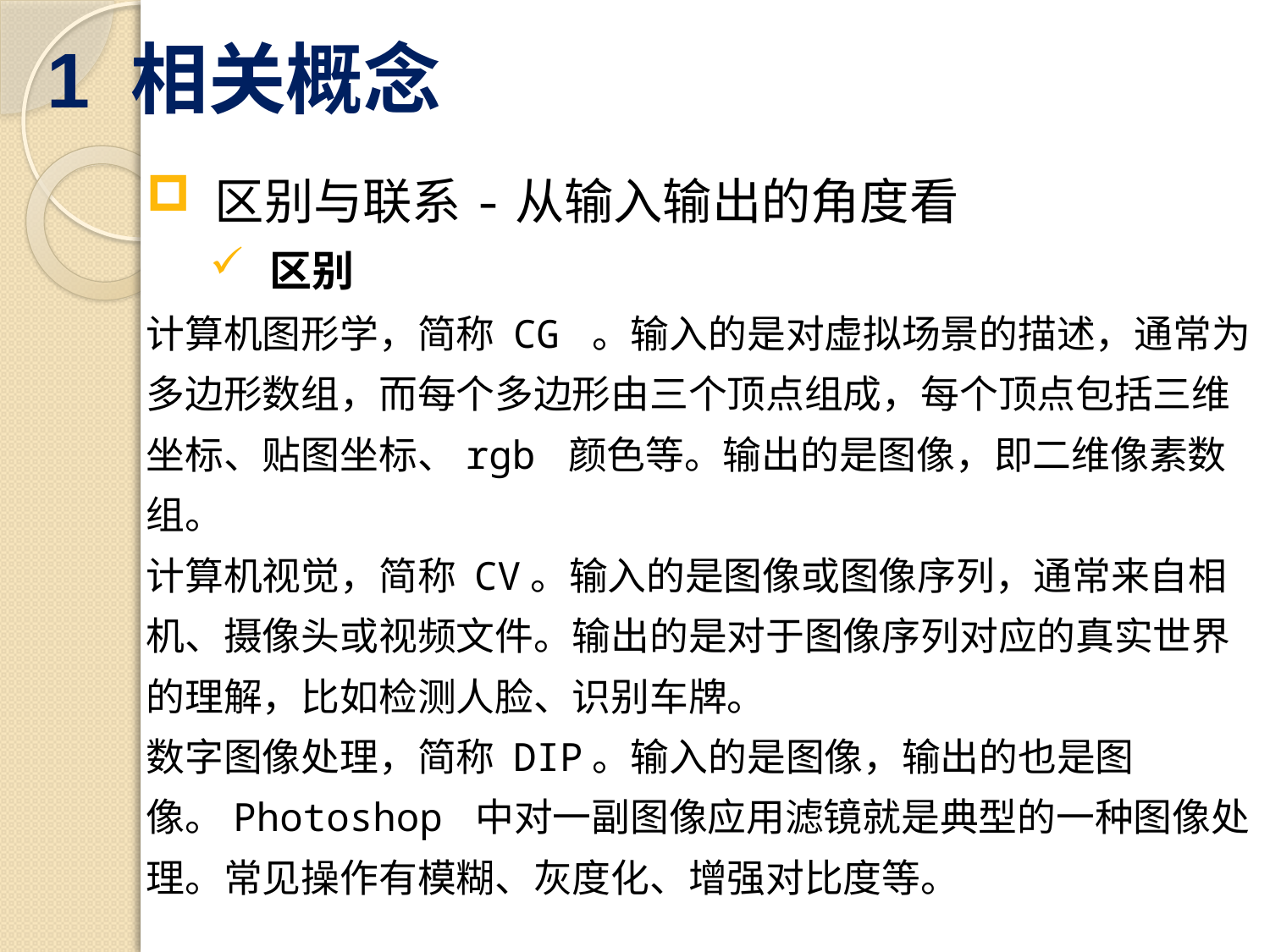

1 相关概念
 区别与联系-从输入输出的角度看
 区别
计算机图形学，简称 CG 。输入的是对虚拟场景的描述，通常为多边形数组，而每个多边形由三个顶点组成，每个顶点包括三维坐标、贴图坐标、rgb 颜色等。输出的是图像，即二维像素数组。
计算机视觉，简称 CV。输入的是图像或图像序列，通常来自相机、摄像头或视频文件。输出的是对于图像序列对应的真实世界的理解，比如检测人脸、识别车牌。
数字图像处理，简称 DIP。输入的是图像，输出的也是图像。Photoshop 中对一副图像应用滤镜就是典型的一种图像处理。常见操作有模糊、灰度化、增强对比度等。